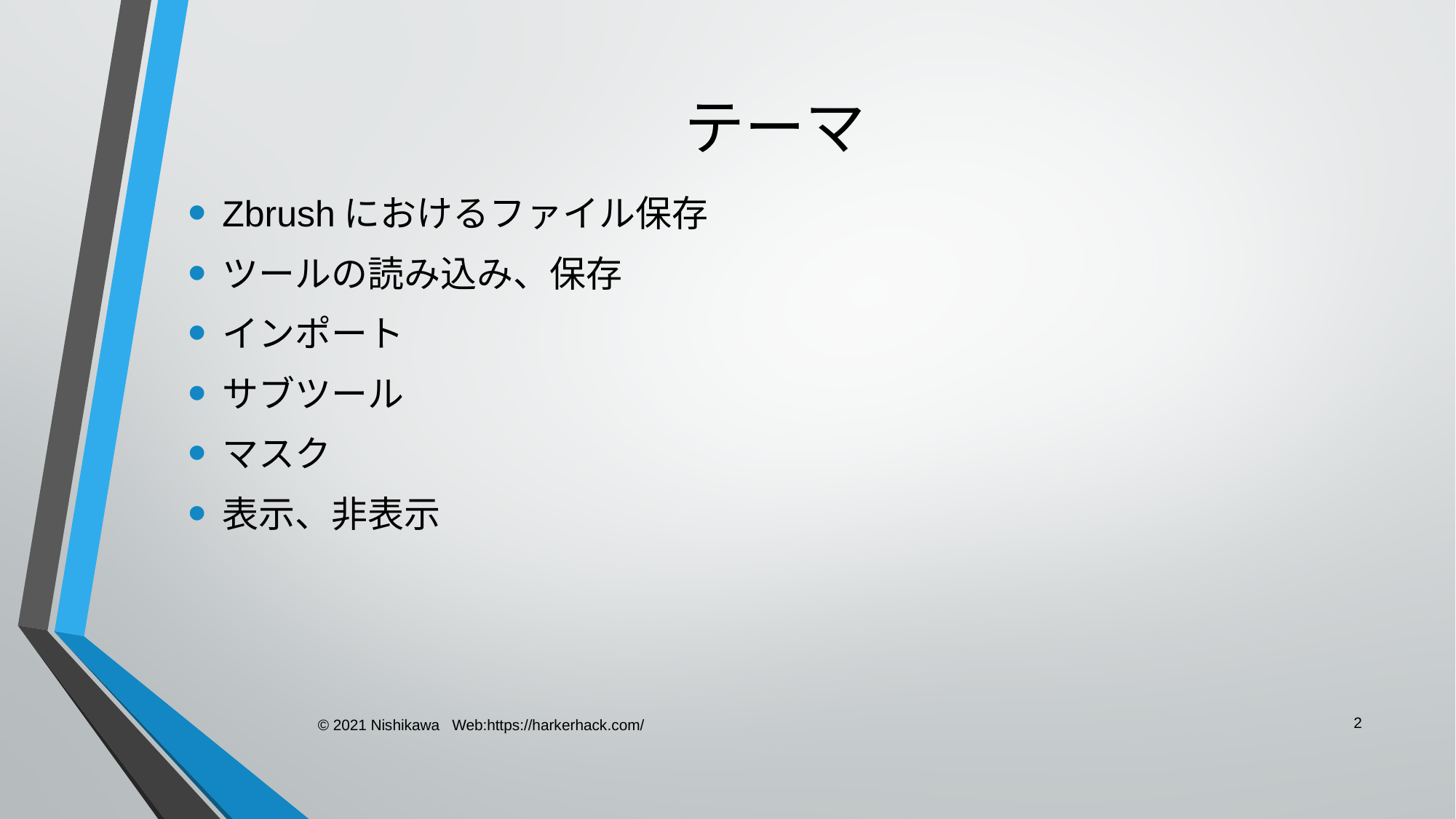

# テーマ
Zbrushにおけるファイル保存
ツールの読み込み、保存
インポート
サブツール
マスク
表示、非表示
2
© 2021 Nishikawa   Web:https://harkerhack.com/